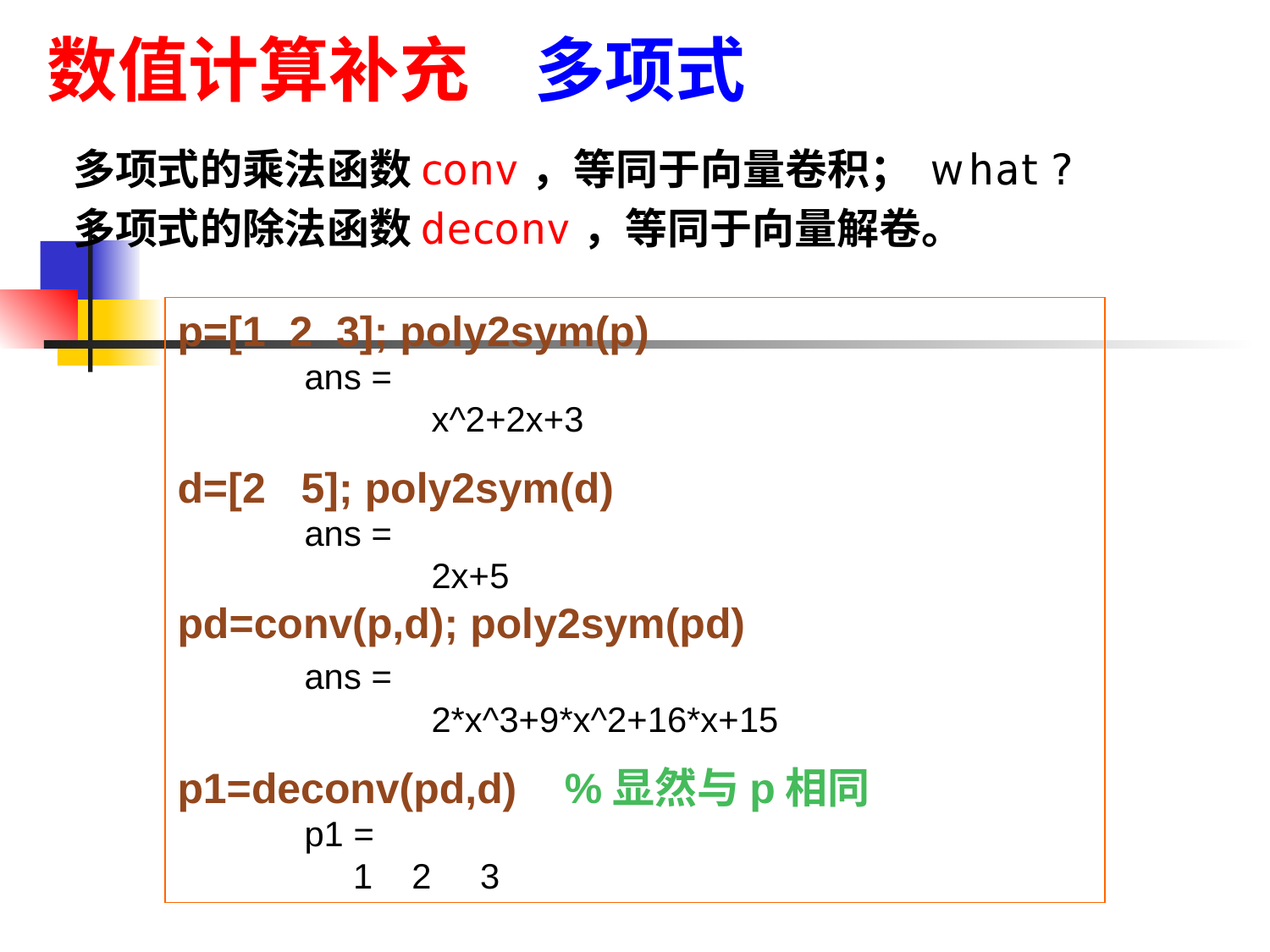

数值计算补充    多项式
多项式的乘法函数conv，等同于向量卷积； what ?
多项式的除法函数deconv，等同于向量解卷。
p=[1  2  3]; poly2sym(p)
	ans =
		x^2+2x+3
d=[2   5]; poly2sym(d)
	ans =
		2x+5
pd=conv(p,d); poly2sym(pd)
	ans =
		2*x^3+9*x^2+16*x+15
p1=deconv(pd,d)    %显然与p相同
	p1 =
	     1    2     3
20